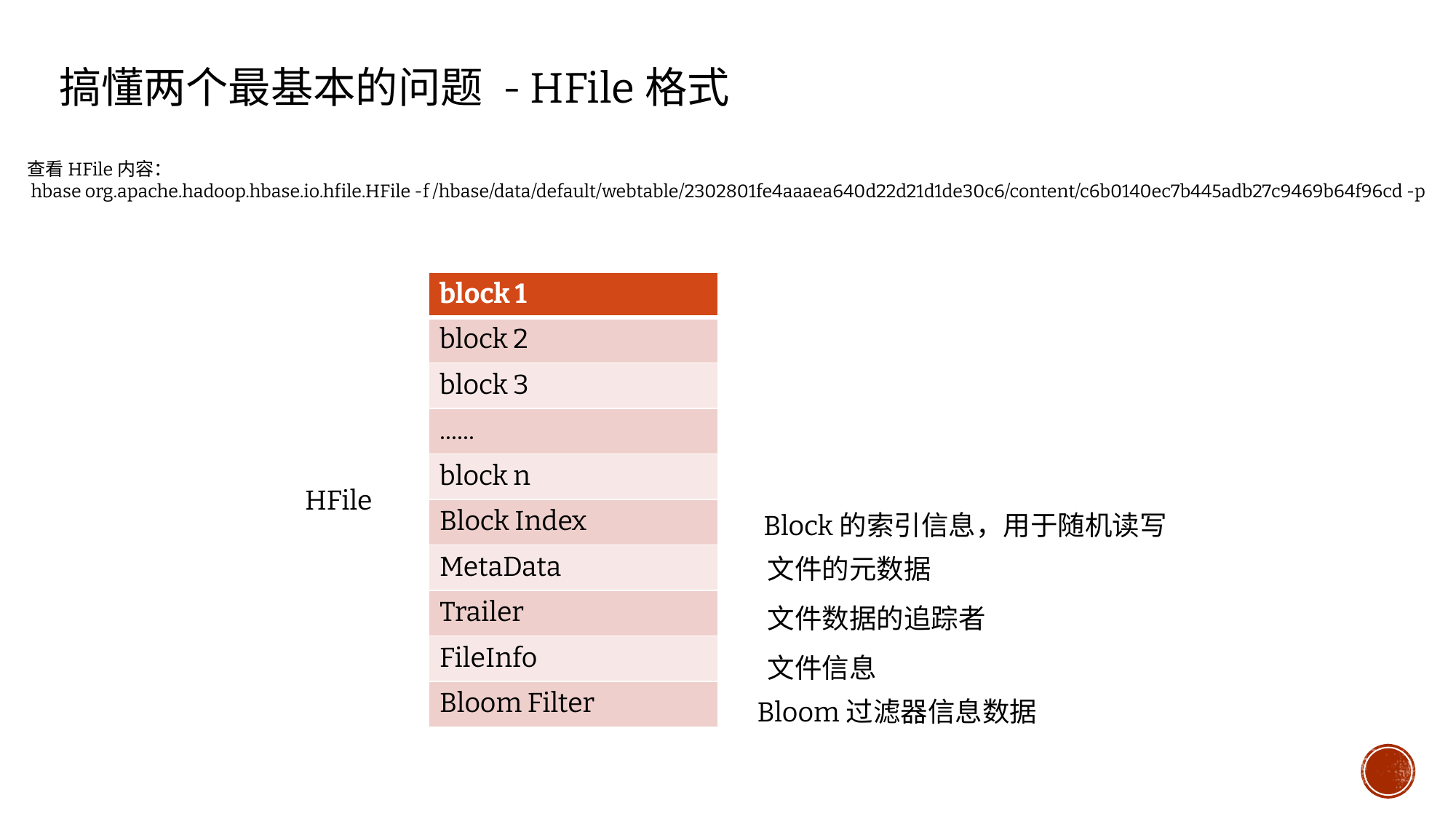

搞懂两个最基本的问题 - HFile格式
查看HFile内容：
 hbase org.apache.hadoop.hbase.io.hfile.HFile -f /hbase/data/default/webtable/2302801fe4aaaea640d22d21d1de30c6/content/c6b0140ec7b445adb27c9469b64f96cd -p
| block 1 |
| --- |
| block 2 |
| block 3 |
| ...... |
| block n |
| Block Index |
| MetaData |
| Trailer |
| FileInfo |
| Bloom Filter |
HFile
Block的索引信息，用于随机读写
文件的元数据
文件数据的追踪者
文件信息
Bloom过滤器信息数据